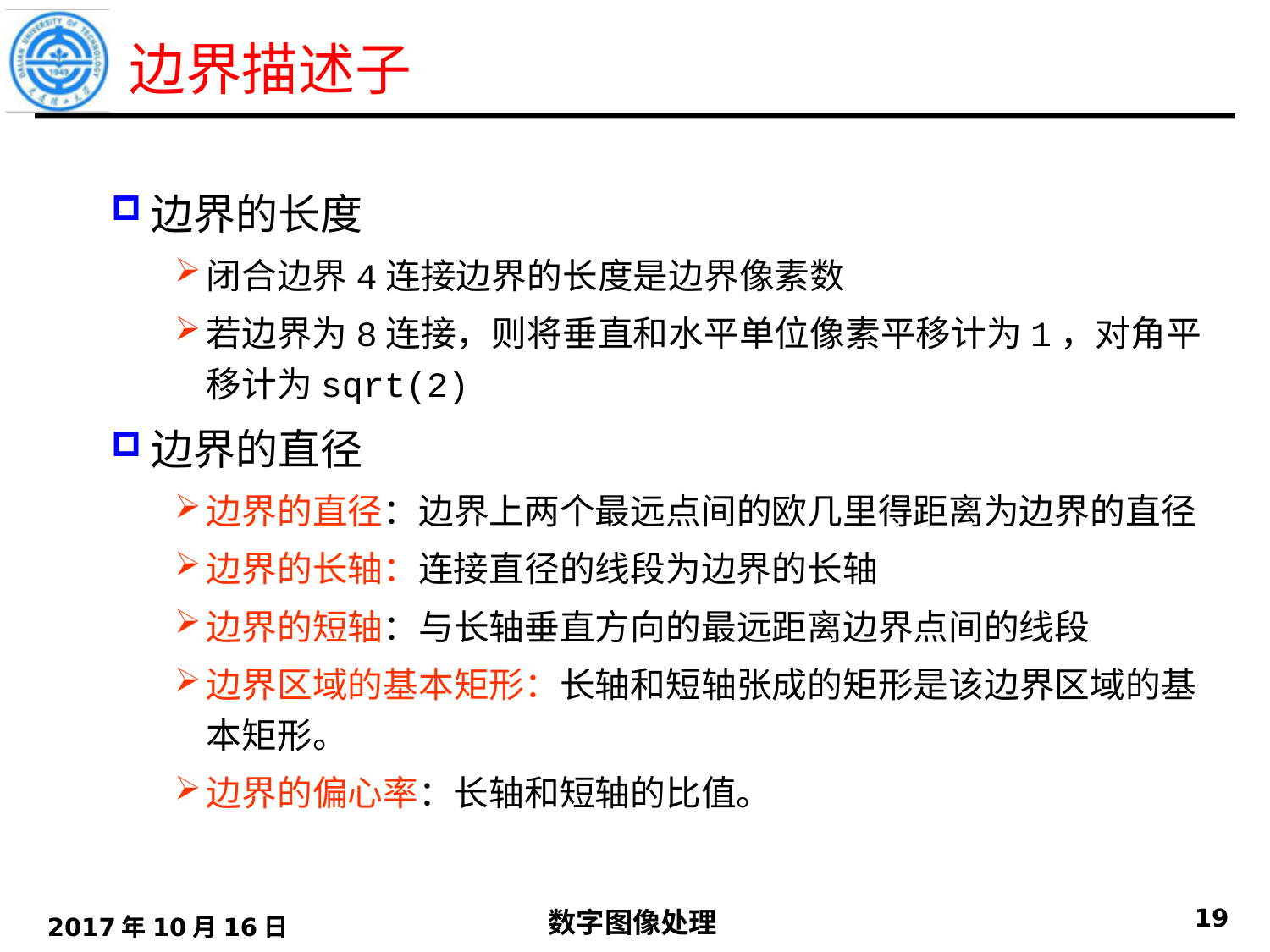

# 边界描述子
边界的长度
闭合边界4连接边界的长度是边界像素数
若边界为8连接，则将垂直和水平单位像素平移计为1，对角平移计为sqrt(2)
边界的直径
边界的直径：边界上两个最远点间的欧几里得距离为边界的直径
边界的长轴：连接直径的线段为边界的长轴
边界的短轴：与长轴垂直方向的最远距离边界点间的线段
边界区域的基本矩形：长轴和短轴张成的矩形是该边界区域的基本矩形。
边界的偏心率：长轴和短轴的比值。